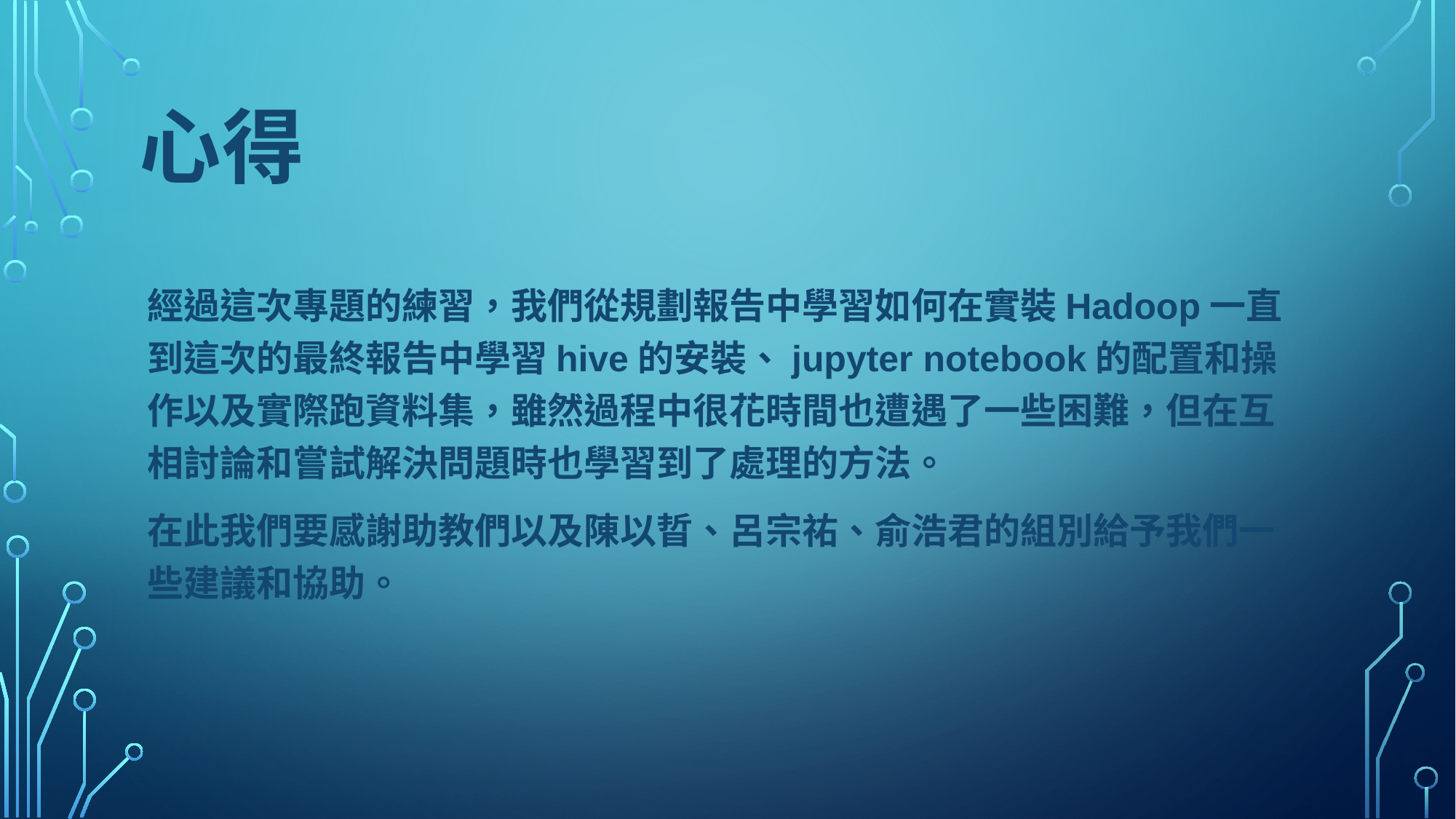

心得
經過這次專題的練習，我們從規劃報告中學習如何在實裝Hadoop一直到這次的最終報告中學習hive的安裝、jupyter notebook的配置和操作以及實際跑資料集，雖然過程中很花時間也遭遇了一些困難，但在互相討論和嘗試解決問題時也學習到了處理的方法。
在此我們要感謝助教們以及陳以晢、呂宗祐、俞浩君的組別給予我們一些建議和協助。